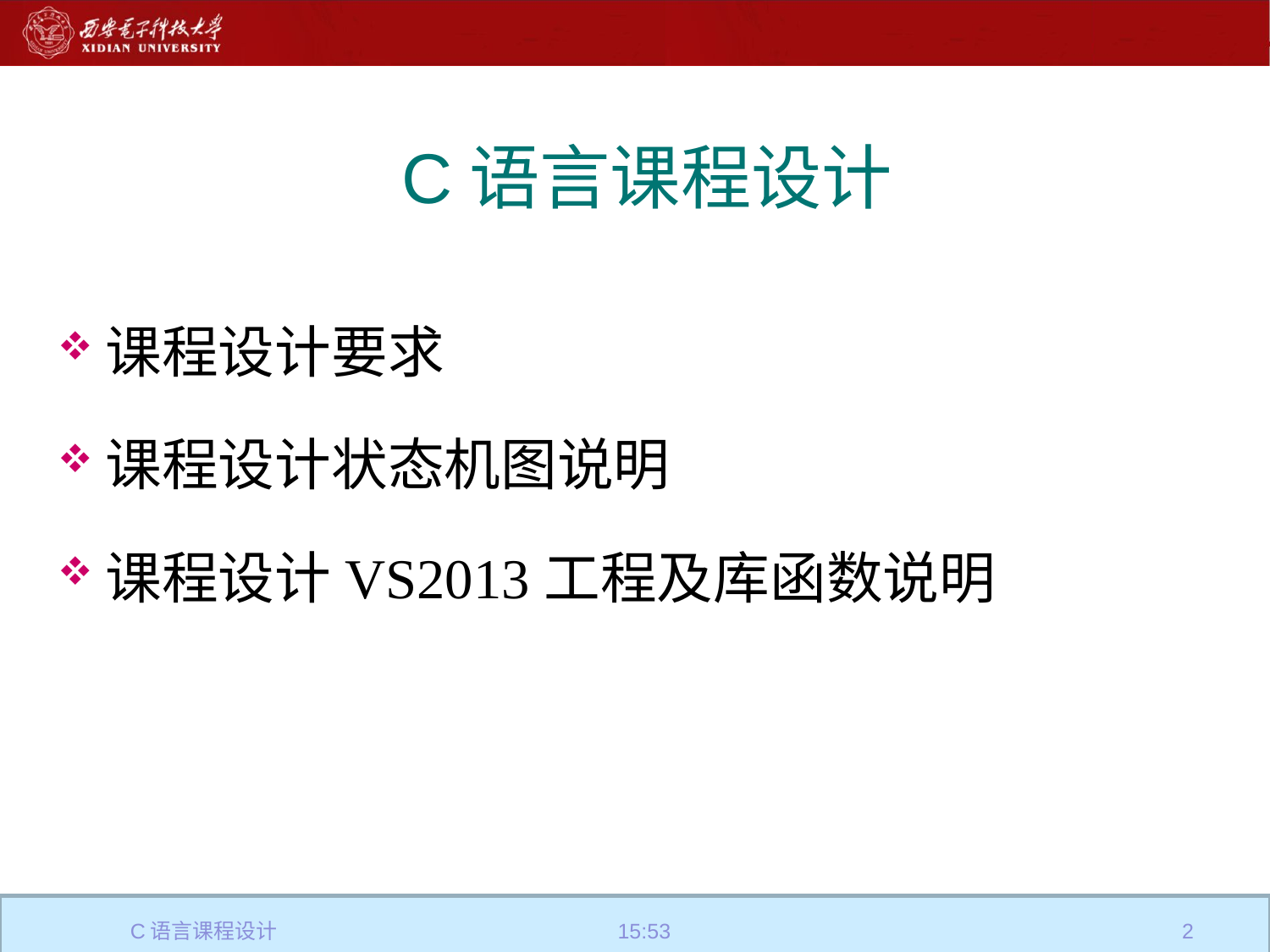

# C语言课程设计
课程设计要求
课程设计状态机图说明
课程设计VS2013工程及库函数说明
C语言课程设计
15:53
2